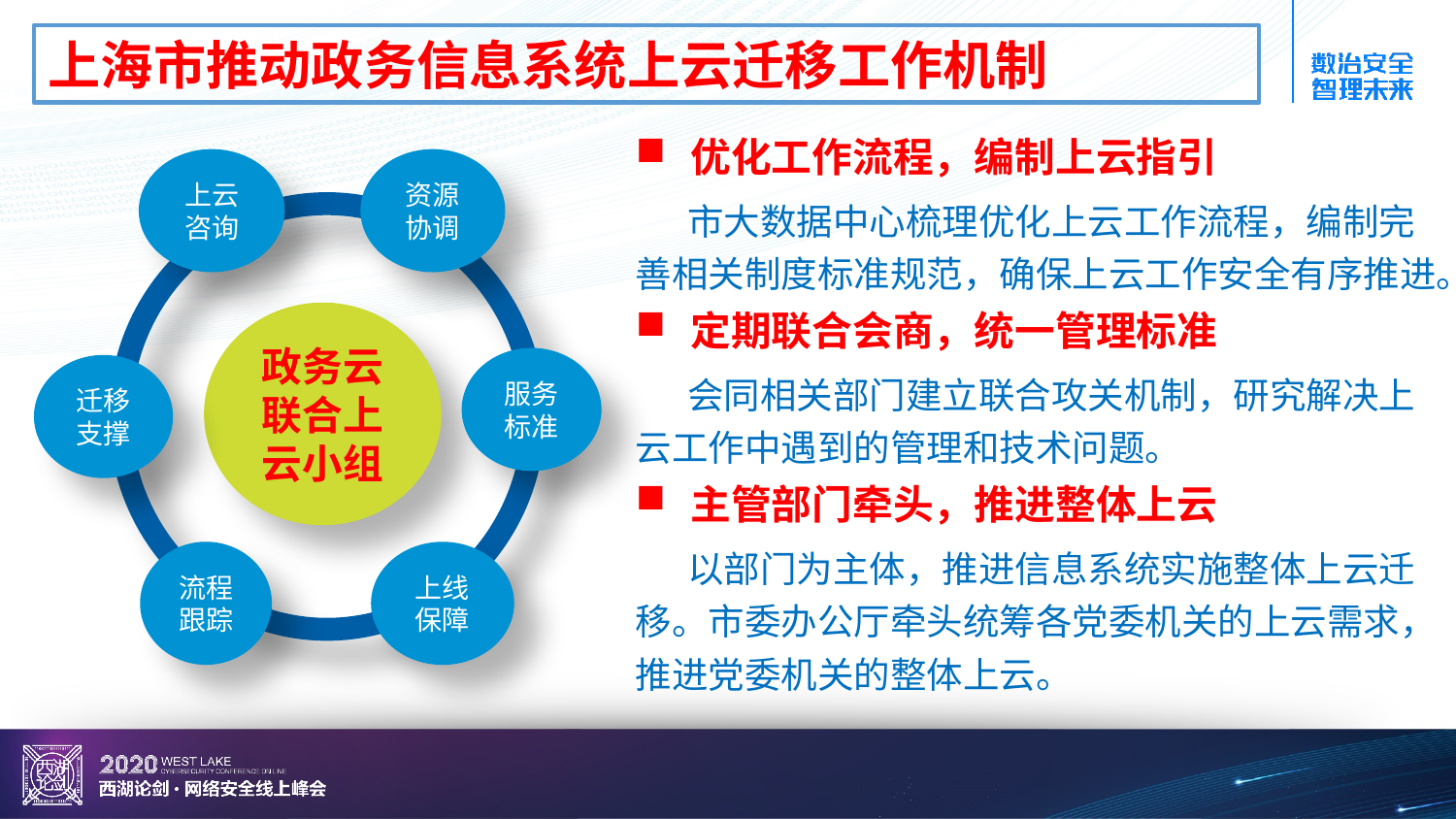

上海市推动政务信息系统上云迁移工作机制
优化工作流程，编制上云指引
市大数据中心梳理优化上云工作流程，编制完善相关制度标准规范，确保上云工作安全有序推进。
定期联合会商，统一管理标准
会同相关部门建立联合攻关机制，研究解决上云工作中遇到的管理和技术问题。
主管部门牵头，推进整体上云
以部门为主体，推进信息系统实施整体上云迁移。市委办公厅牵头统筹各党委机关的上云需求，推进党委机关的整体上云。
上云咨询
资源协调

政务云联合上云小组
服务标准
迁移支撑
流程
跟踪
上线保障